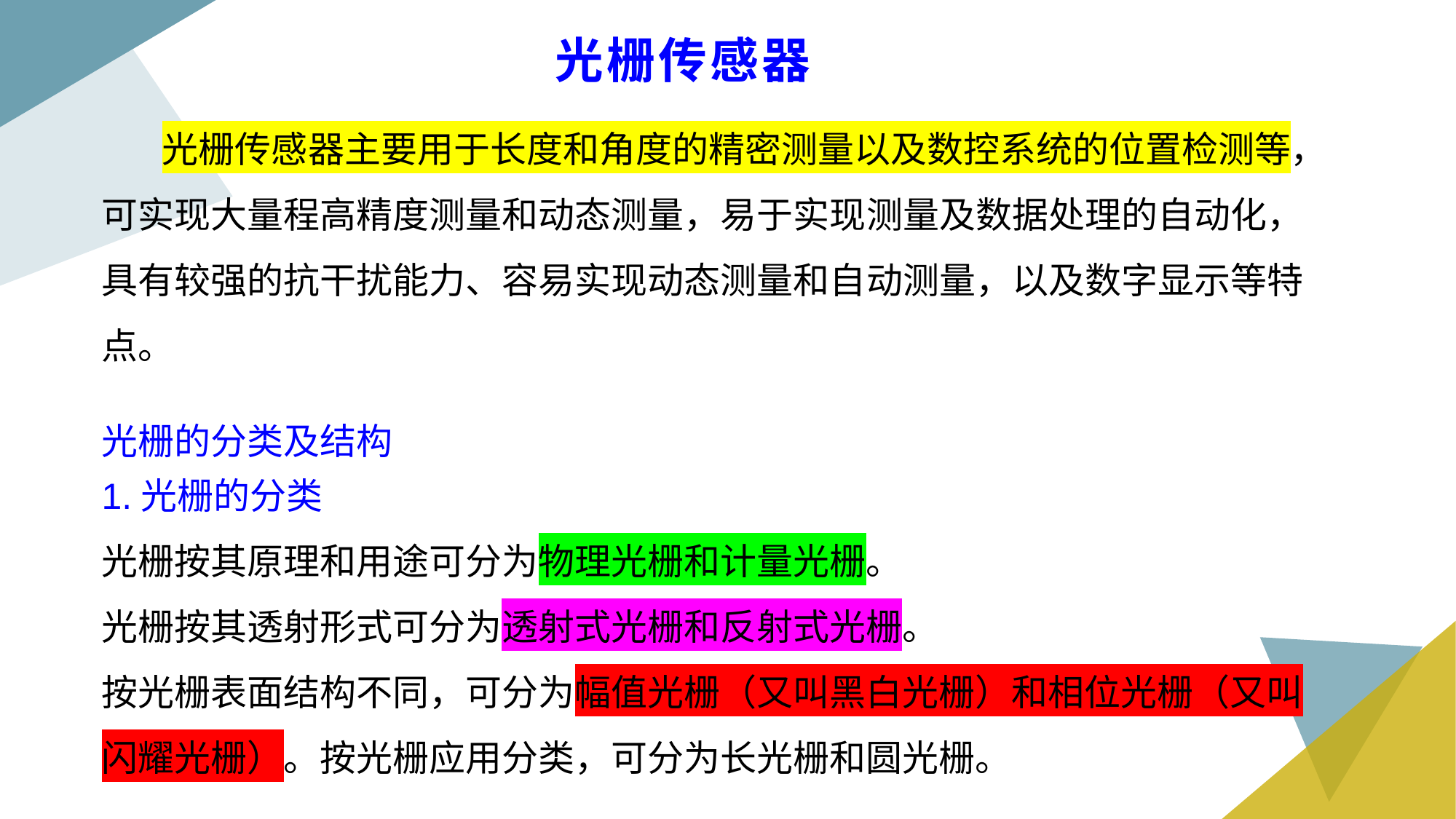

# 光栅传感器
光栅传感器主要用于长度和角度的精密测量以及数控系统的位置检测等，可实现大量程高精度测量和动态测量，易于实现测量及数据处理的自动化，具有较强的抗干扰能力、容易实现动态测量和自动测量，以及数字显示等特点。

光栅的分类及结构
1.光栅的分类
光栅按其原理和用途可分为物理光栅和计量光栅。
光栅按其透射形式可分为透射式光栅和反射式光栅。
按光栅表面结构不同，可分为幅值光栅（又叫黑白光栅）和相位光栅（又叫闪耀光栅）。按光栅应用分类，可分为长光栅和圆光栅。